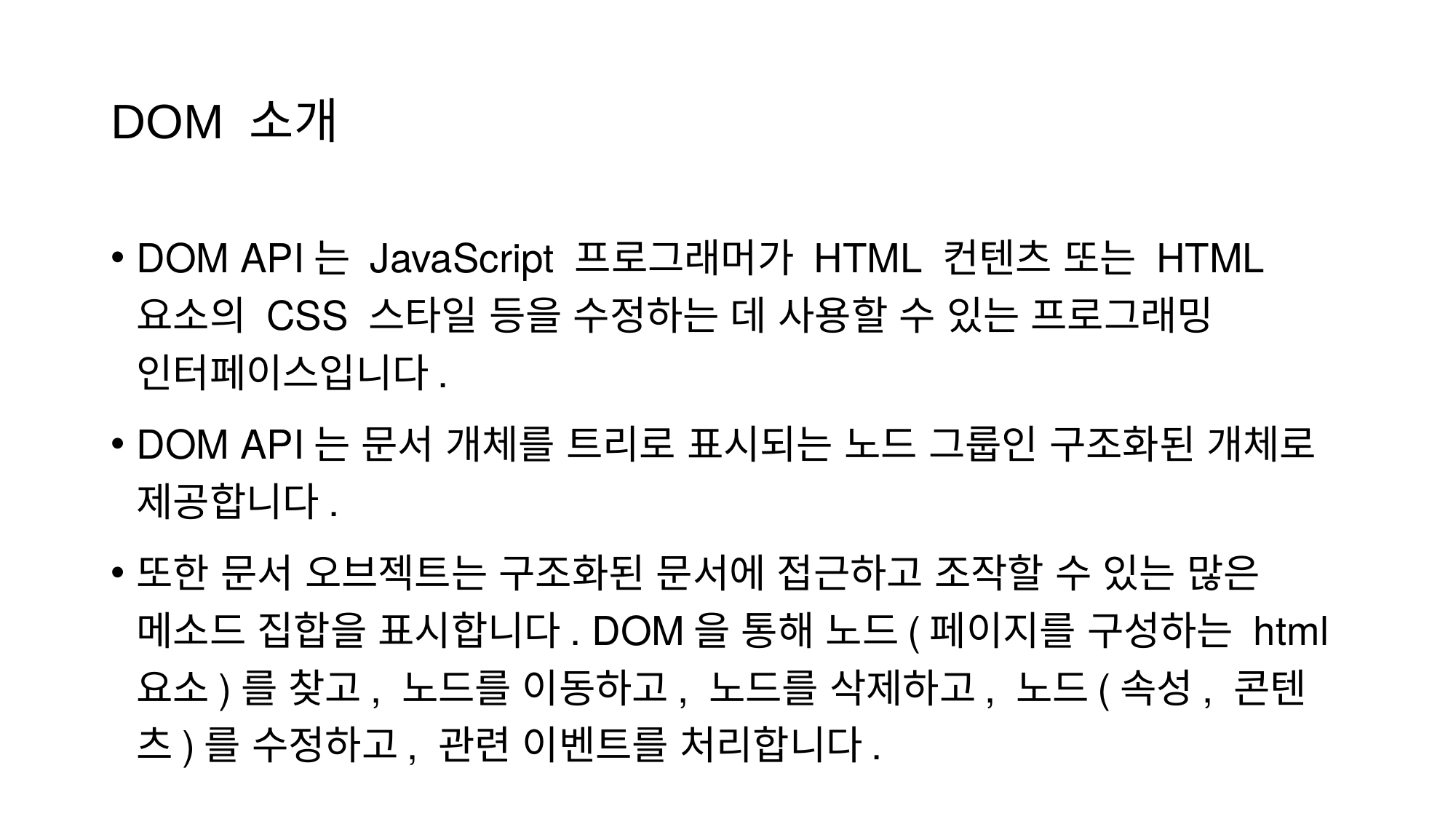

# DOM 소개
DOM API는 JavaScript 프로그래머가 HTML 컨텐츠 또는 HTML 요소의 CSS 스타일 등을 수정하는 데 사용할 수 있는 프로그래밍 인터페이스입니다.
DOM API는 문서 개체를 트리로 표시되는 노드 그룹인 구조화된 개체로 제공합니다.
또한 문서 오브젝트는 구조화된 문서에 접근하고 조작할 수 있는 많은 메소드 집합을 표시합니다. DOM을 통해 노드(페이지를 구성하는 html 요소)를 찾고, 노드를 이동하고, 노드를 삭제하고, 노드(속성, 콘텐츠)를 수정하고, 관련 이벤트를 처리합니다.